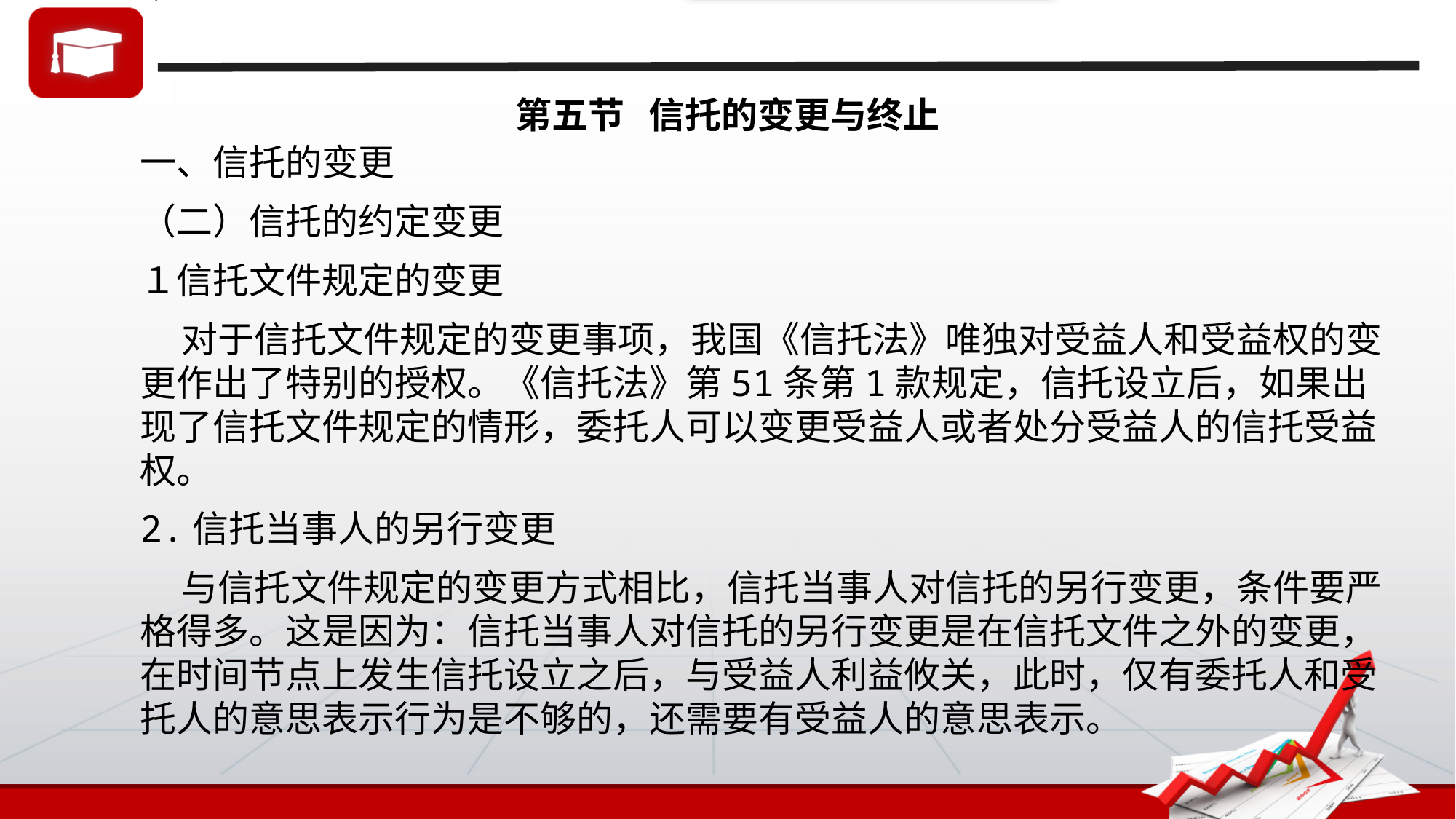

# 第五节   信托的变更与终止
一、信托的变更
（二）信托的约定变更
１信托文件规定的变更
    对于信托文件规定的变更事项，我国《信托法》唯独对受益人和受益权的变更作出了特别的授权。《信托法》第51条第1款规定，信托设立后，如果出现了信托文件规定的情形，委托人可以变更受益人或者处分受益人的信托受益权。
2.信托当事人的另行变更
    与信托文件规定的变更方式相比，信托当事人对信托的另行变更，条件要严格得多。这是因为：信托当事人对信托的另行变更是在信托文件之外的变更，在时间节点上发生信托设立之后，与受益人利益攸关，此时，仅有委托人和受托人的意思表示行为是不够的，还需要有受益人的意思表示。